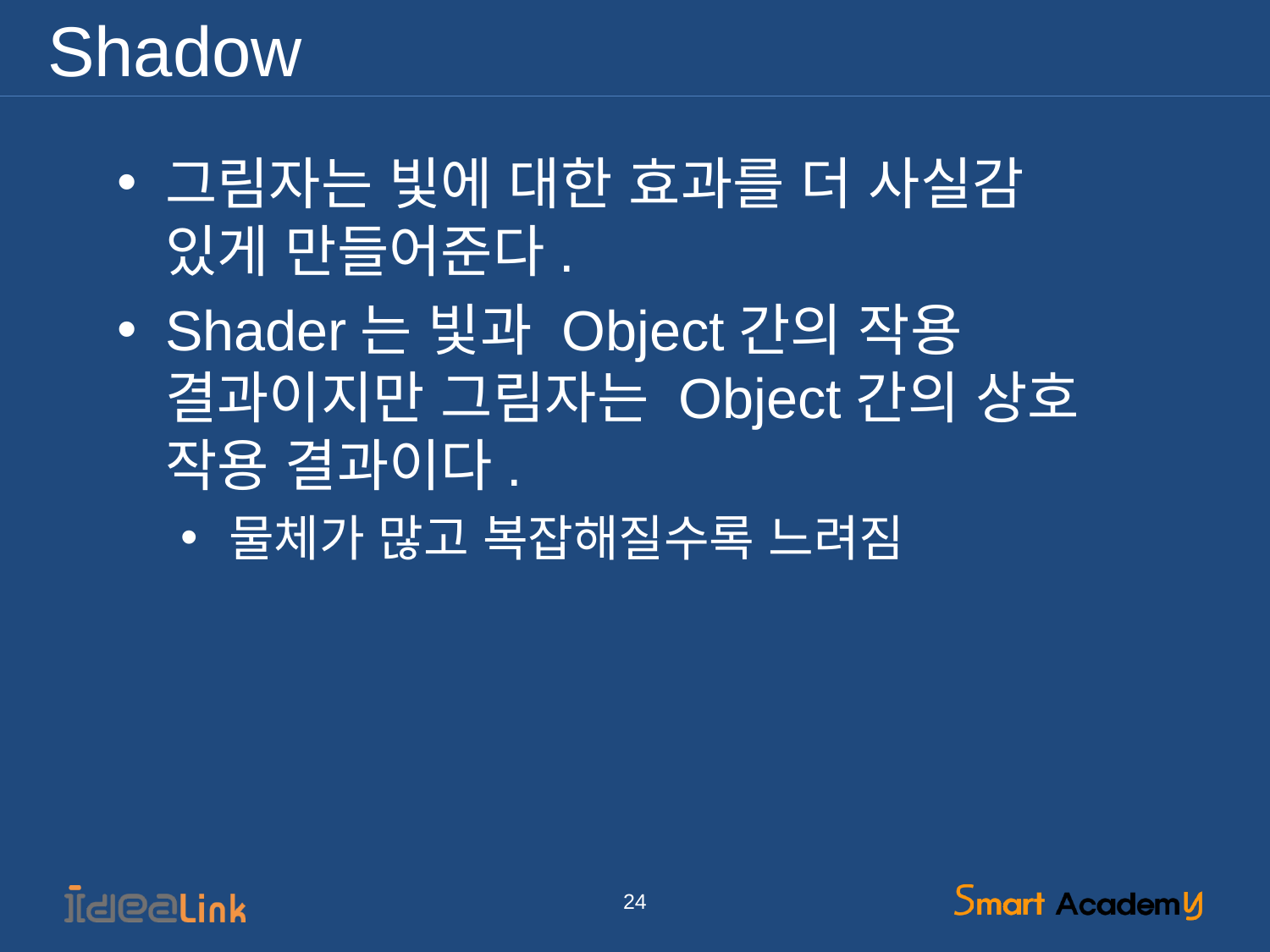

# Shadow
그림자는 빛에 대한 효과를 더 사실감 있게 만들어준다.
Shader는 빛과 Object간의 작용 결과이지만 그림자는 Object간의 상호 작용 결과이다.
물체가 많고 복잡해질수록 느려짐
24